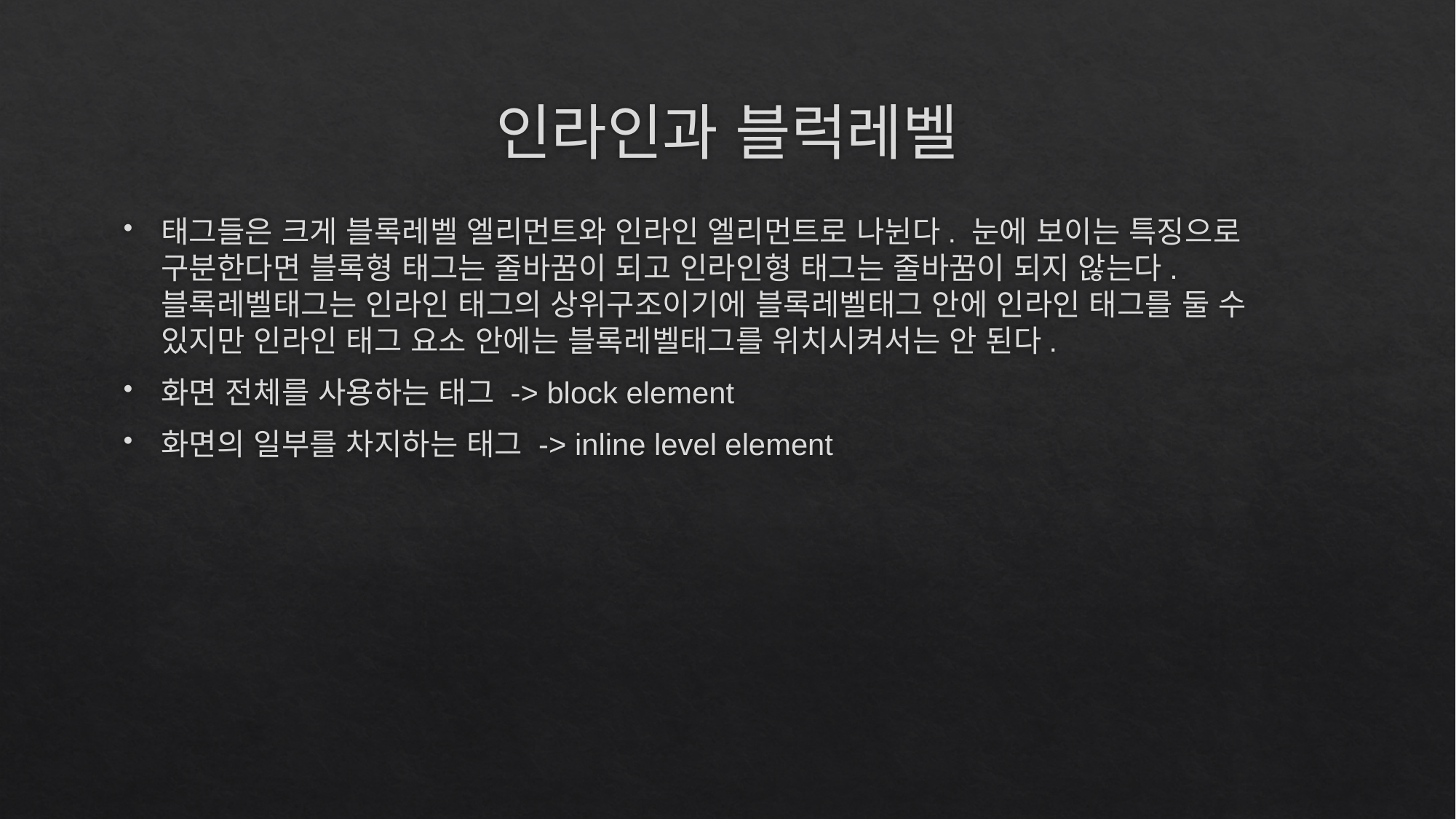

# 인라인과 블럭레벨
태그들은 크게 블록레벨 엘리먼트와 인라인 엘리먼트로 나뉜다. 눈에 보이는 특징으로 구분한다면 블록형 태그는 줄바꿈이 되고 인라인형 태그는 줄바꿈이 되지 않는다. 블록레벨태그는 인라인 태그의 상위구조이기에 블록레벨태그 안에 인라인 태그를 둘 수 있지만 인라인 태그 요소 안에는 블록레벨태그를 위치시켜서는 안 된다.
화면 전체를 사용하는 태그 -> block element
화면의 일부를 차지하는 태그 -> inline level element